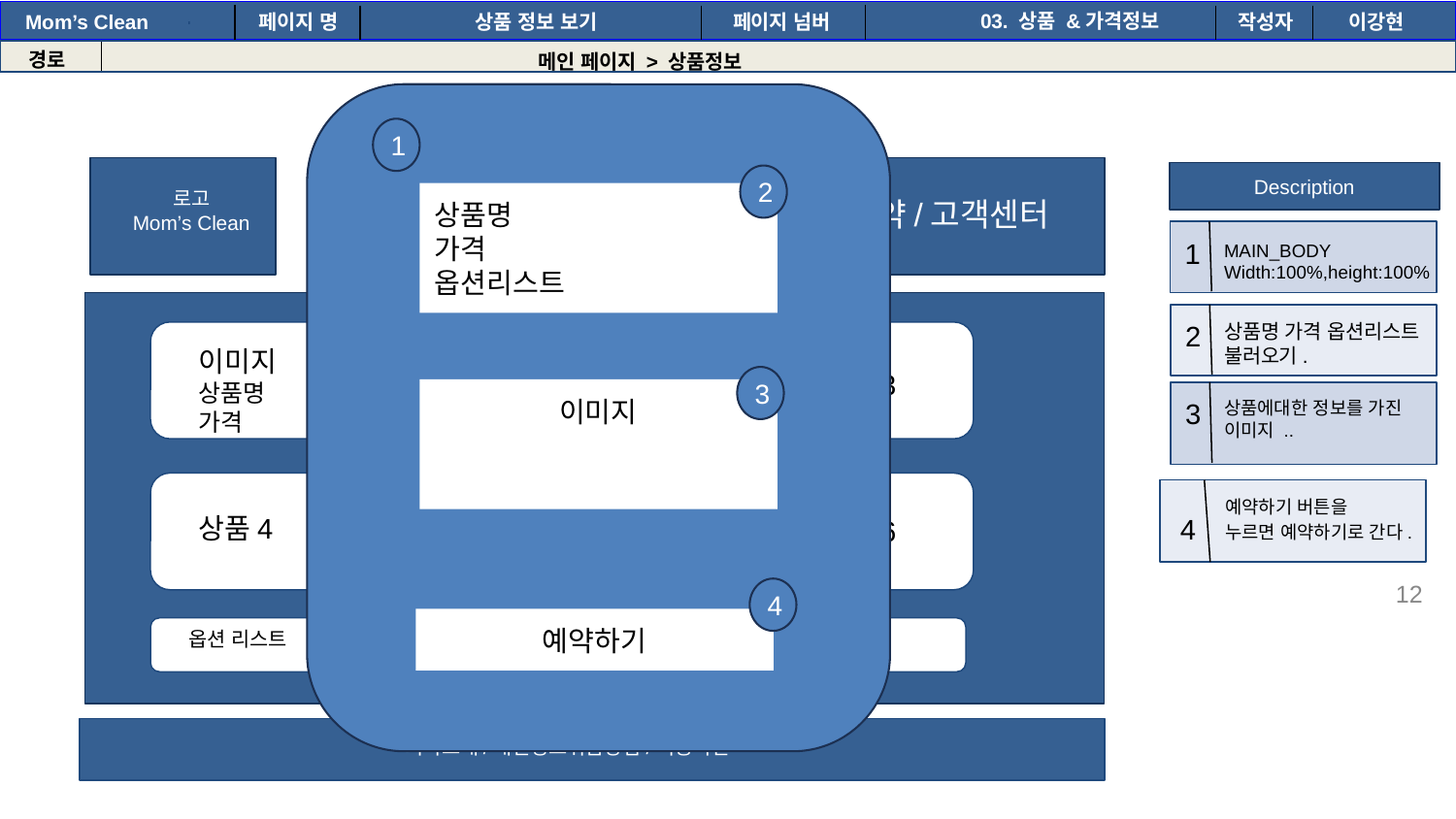

03. 상품 &가격정보
Mom’s Clean
페이지 명
상품 정보 보기
페이지 넘버
작성자
이강현

경로
메인 페이지 > 상품정보

1

Description
2
로고
Mom’s Clean
회사소개&공지사항/상품&가격/예약/고객센터
상품명
가격
옵션리스트

1
MAIN_BODY
Width:100%,height:100%

2
상품명 가격 옵션리스트 불러오기.

이미지
상품명
가격

상품2
상품3
3
이미지

3
상품에대한 정보를 가진
이미지 ..
<MAIN BODY>

예약하기 버튼을
누르면 예약하기로 간다.

상품4
상품5
4
상품6
12
4
예약하기
옵션 리스트

회사소개/개인정보취급방침/이용약관